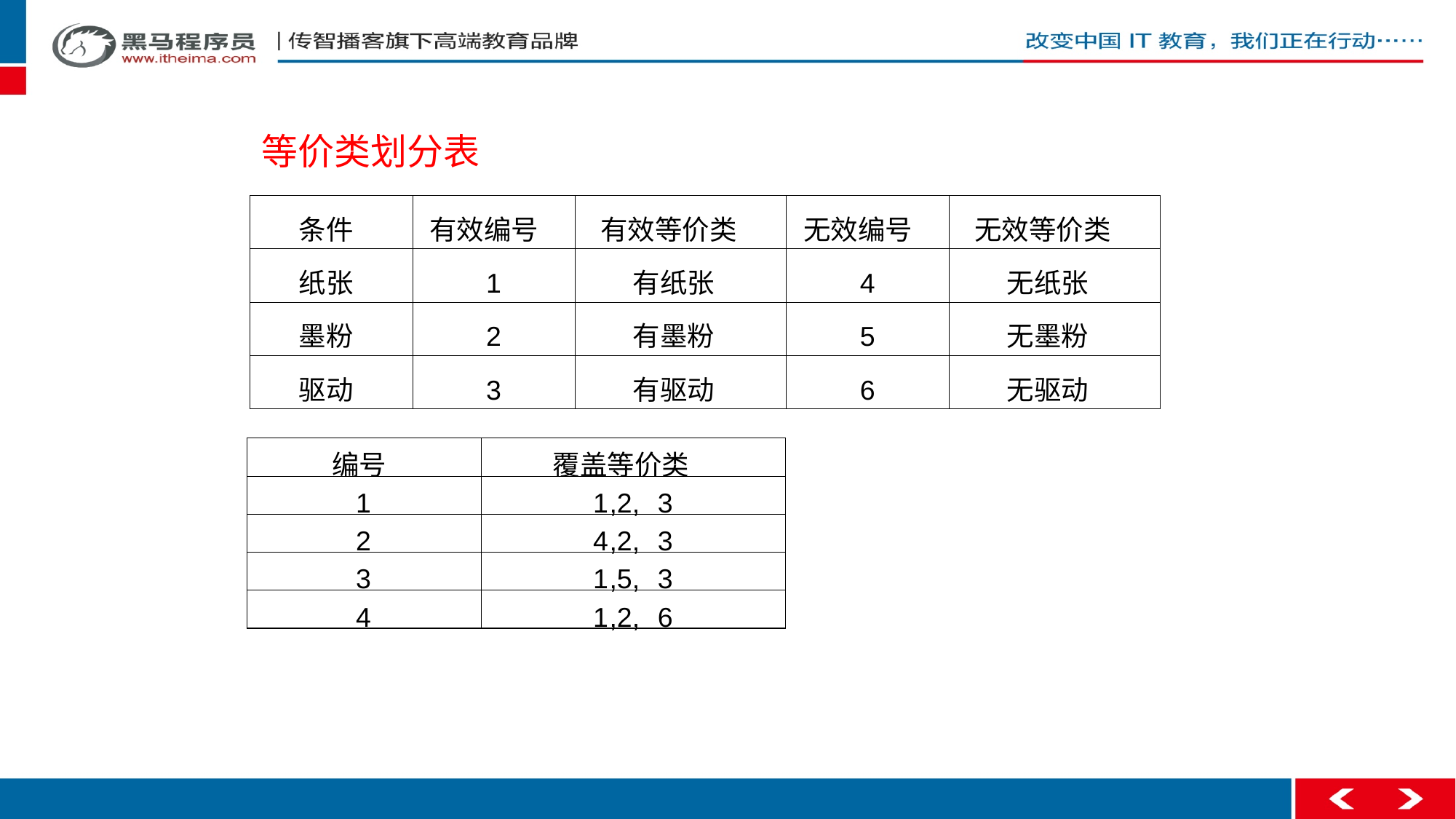

等价类划分表

条件
有效编号
有效等价类
无效编号
无效等价类

纸张
1
有纸张
4
无纸张

墨粉
2
有墨粉
5
无墨粉

驱动
3
有驱动
6
无驱动

编号
覆盖等价类

1
1
,2,
3

2
4
,2,
3

3
1
,5,
3
这样设计出来全面、合理吗？

4
1
,2,
6